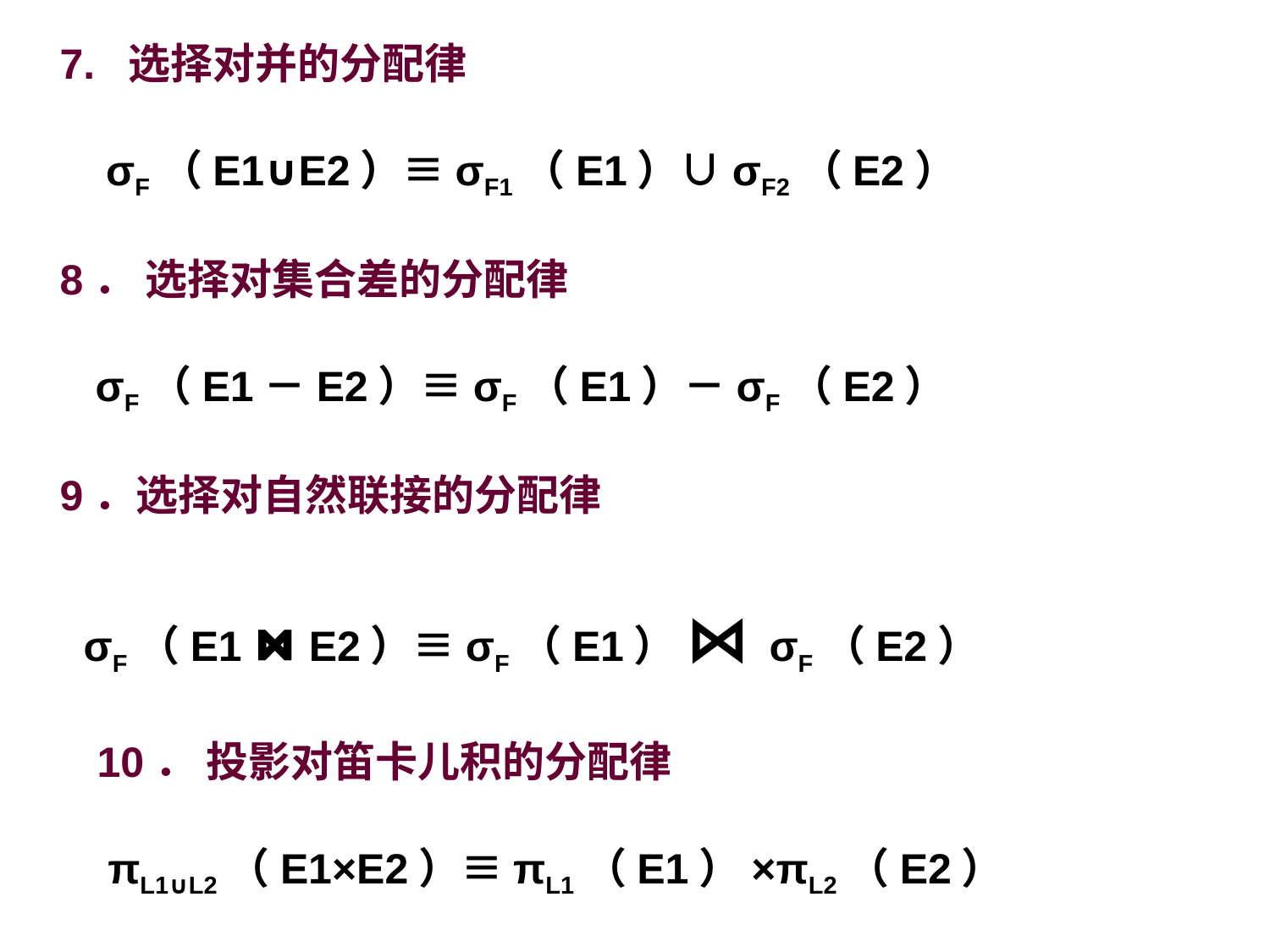

7.  选择对并的分配律
        σF（E1∪E2）≡σF1（E1）∪σF2（E2）
    8． 选择对集合差的分配律
       σF（E1－E2）≡σF（E1）－σF（E2）
    9．选择对自然联接的分配律
      σF（E1 ⋈ E2）≡σF（E1） ⋈ σF（E2）
10． 投影对笛卡儿积的分配律
 πL1∪L2（E1×E2）≡πL1（E1）×πL2（E2）